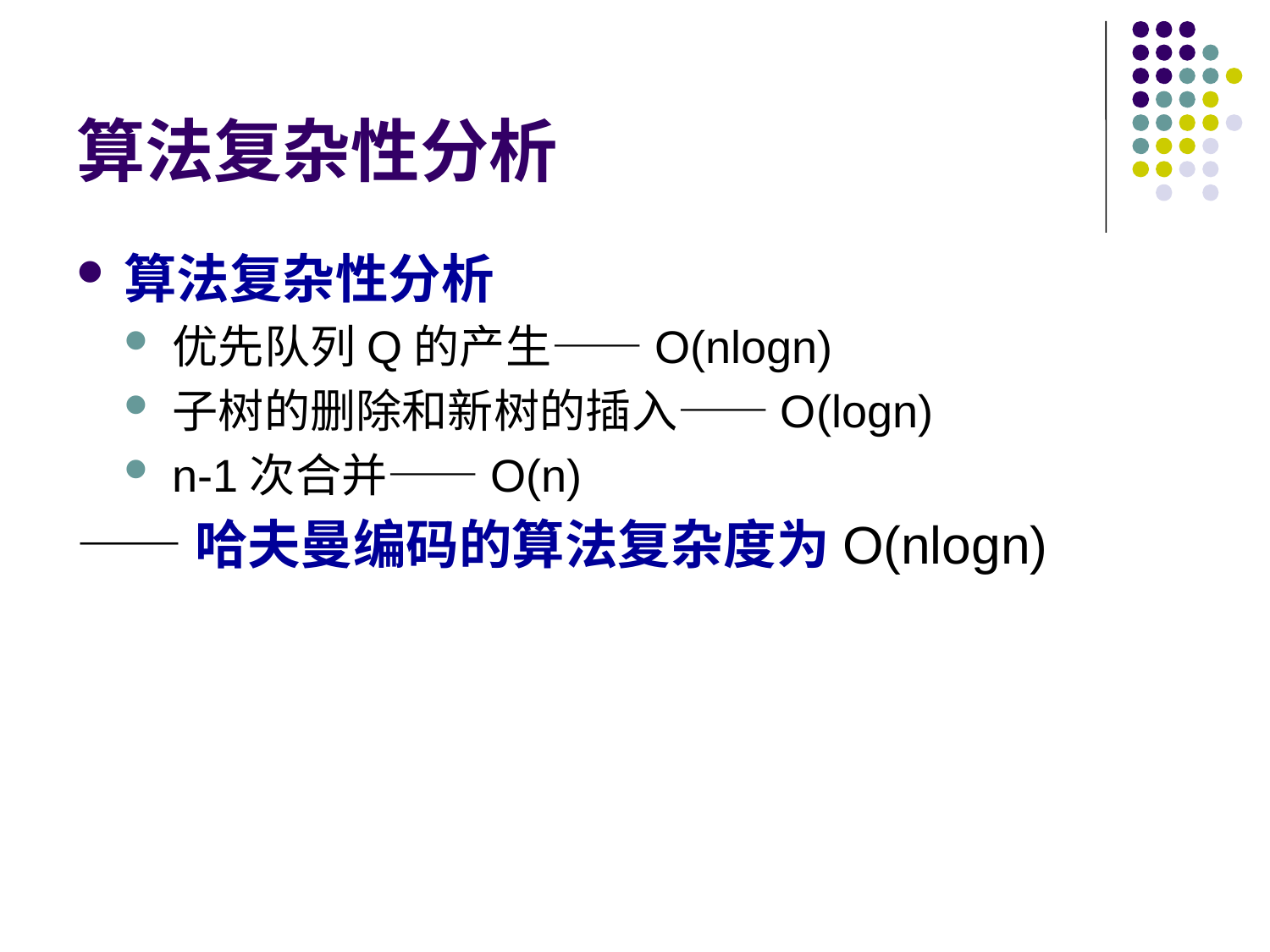

# 算法复杂性分析
算法复杂性分析
优先队列Q的产生——O(nlogn)
子树的删除和新树的插入——O(logn)
n-1次合并——O(n)
——哈夫曼编码的算法复杂度为O(nlogn)